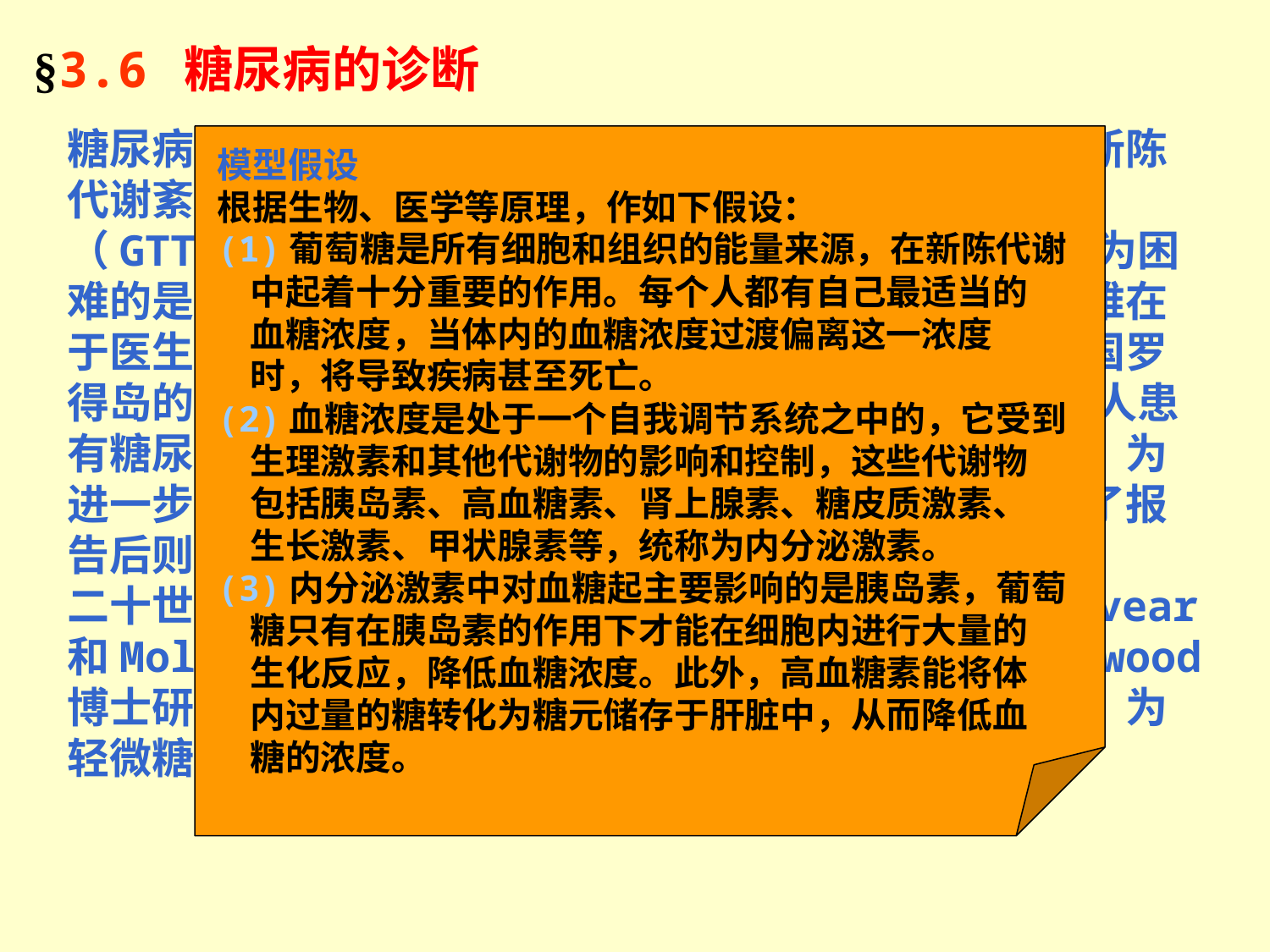

# §3.6  糖尿病的诊断
糖尿病是一种新陈代谢疾病，它是由胰岛素缺乏引起的新陈代谢紊乱造成的。糖尿病的诊断是通过葡萄糖容量测试（GTT）来检查的，较严重的糖尿病医生不难发现，较为困难的是轻微糖尿病的诊断。轻微糖尿病诊断时的主要困难在于医生们对葡萄糖容许剂量的标准看法不一。例如，美国罗得岛的一位内科医生看了一份GTT测试的报告后认为病人患有糖尿病，而另一位医生则认为此人测试结果应属正常。为进一步诊断，这份检测报告被送到波士顿，当地专家看了报告后则认为此人患有垂体肿瘤。
二十世纪60年代中期，北爱尔兰马由医院的医生Rosevear和Molnar以及美国明尼苏达大学的Ackeman和Gatewood博士研究了血糖循环系统，建立了一个简单的数学模型，为轻微糖尿病的诊断提供了较为可靠的依据。

模型假设
根据生物、医学等原理，作如下假设：
(1)葡萄糖是所有细胞和组织的能量来源，在新陈代谢
   中起着十分重要的作用。每个人都有自己最适当的
   血糖浓度，当体内的血糖浓度过渡偏离这一浓度
   时，将导致疾病甚至死亡。
(2)血糖浓度是处于一个自我调节系统之中的，它受到
   生理激素和其他代谢物的影响和控制，这些代谢物
   包括胰岛素、高血糖素、肾上腺素、糖皮质激素、
   生长激素、甲状腺素等，统称为内分泌激素。
(3)内分泌激素中对血糖起主要影响的是胰岛素，葡萄
   糖只有在胰岛素的作用下才能在细胞内进行大量的
   生化反应，降低血糖浓度。此外，高血糖素能将体
   内过量的糖转化为糖元储存于肝脏中，从而降低血
   糖的浓度。